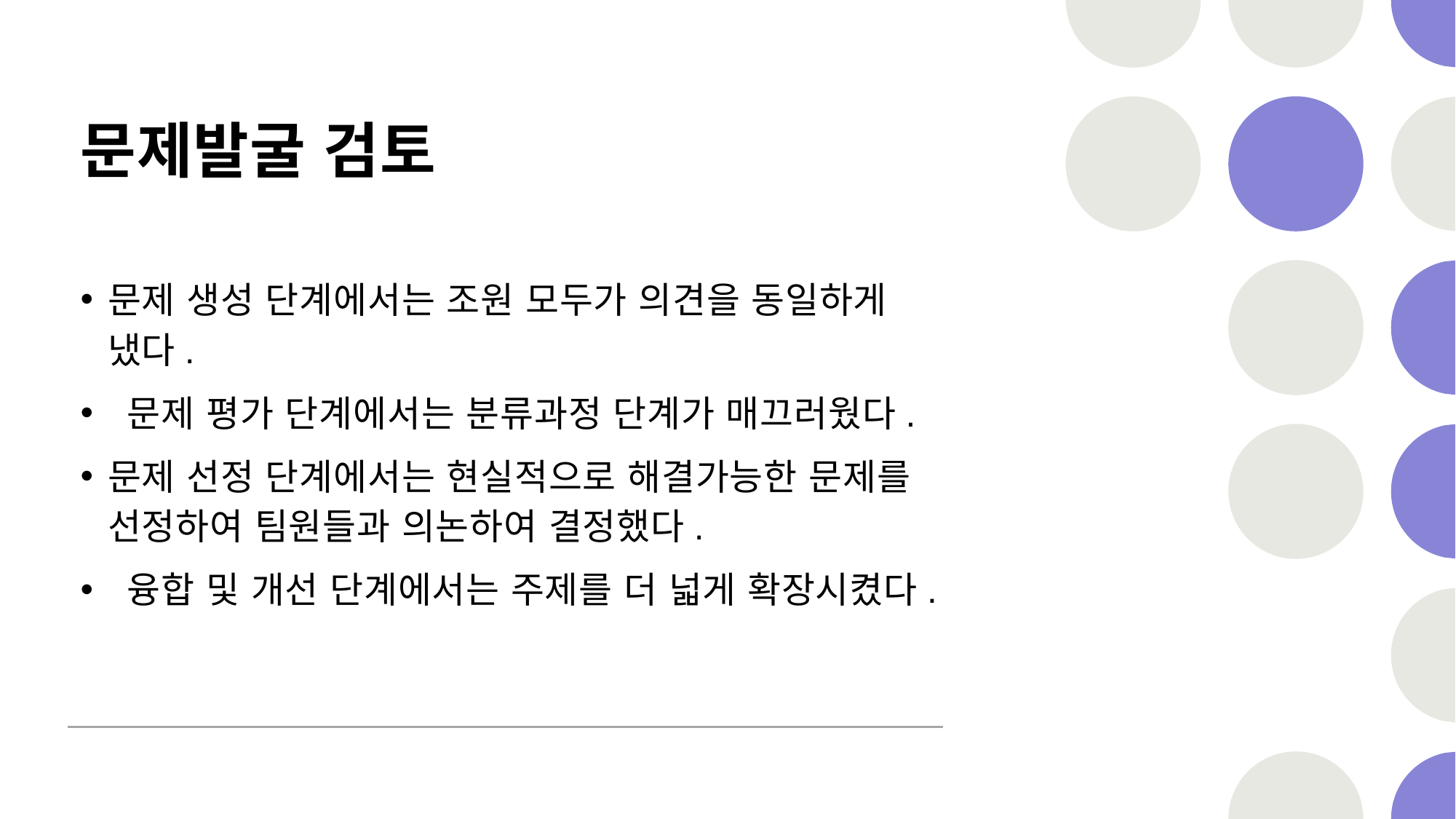

# 문제발굴 검토
문제 생성 단계에서는 조원 모두가 의견을 동일하게 냈다.
 문제 평가 단계에서는 분류과정 단계가 매끄러웠다.
문제 선정 단계에서는 현실적으로 해결가능한 문제를 선정하여 팀원들과 의논하여 결정했다.
 융합 및 개선 단계에서는 주제를 더 넓게 확장시켰다.